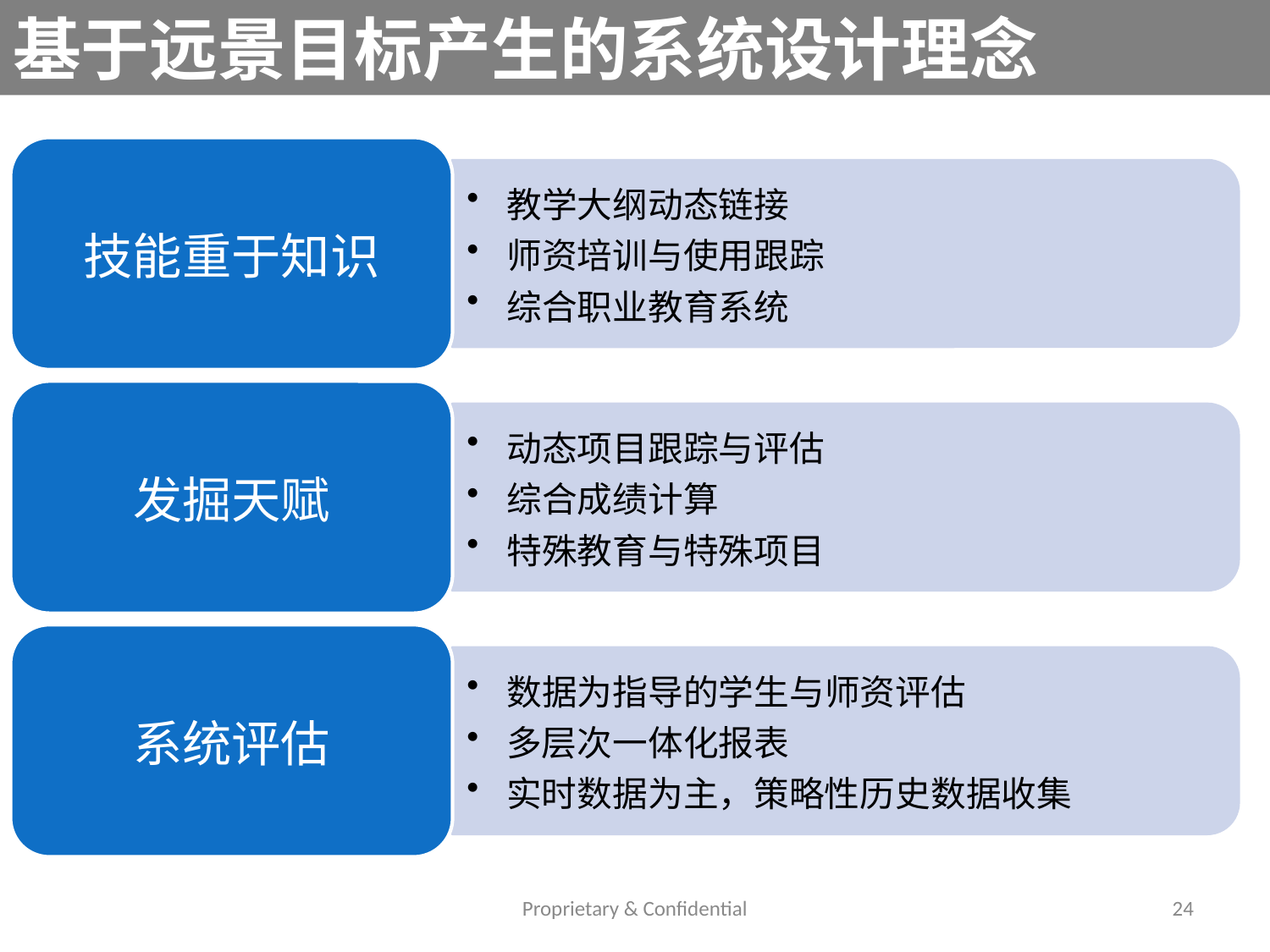

# 基于远景目标产生的系统设计理念
技能重于知识
教学大纲动态链接
发掘天赋
动态项目跟踪与评估
系统评估
数据为指导的学生与师资评估
综合成绩计算
多层次一体化报表
实时数据为主，策略性历史数据收集
师资培训与使用跟踪
综合职业教育系统
特殊教育与特殊项目
Proprietary & Confidential
24